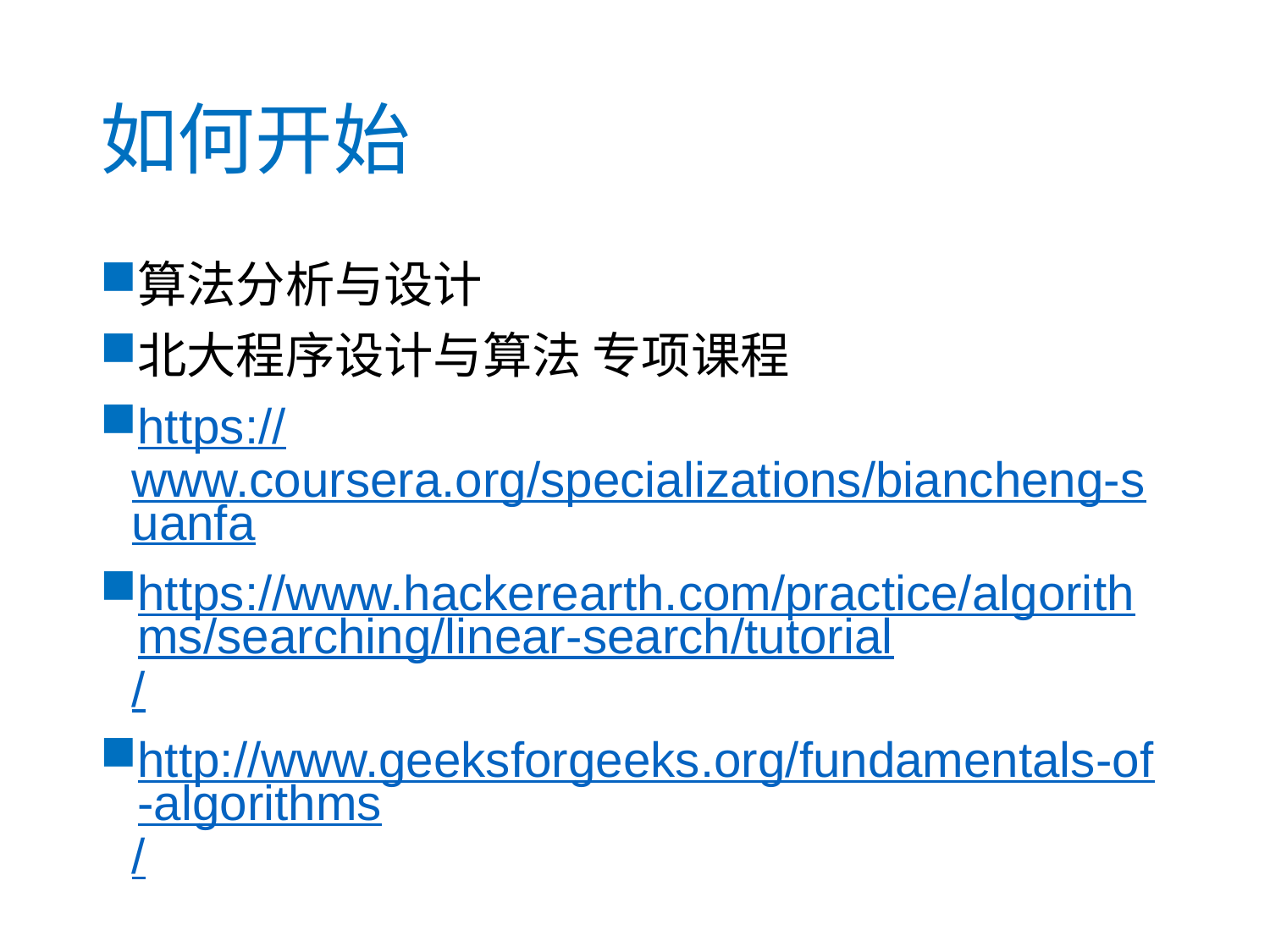

# 如何开始
算法分析与设计
北大程序设计与算法 专项课程
https://www.coursera.org/specializations/biancheng-suanfa
https://www.hackerearth.com/practice/algorithms/searching/linear-search/tutorial/
http://www.geeksforgeeks.org/fundamentals-of-algorithms/